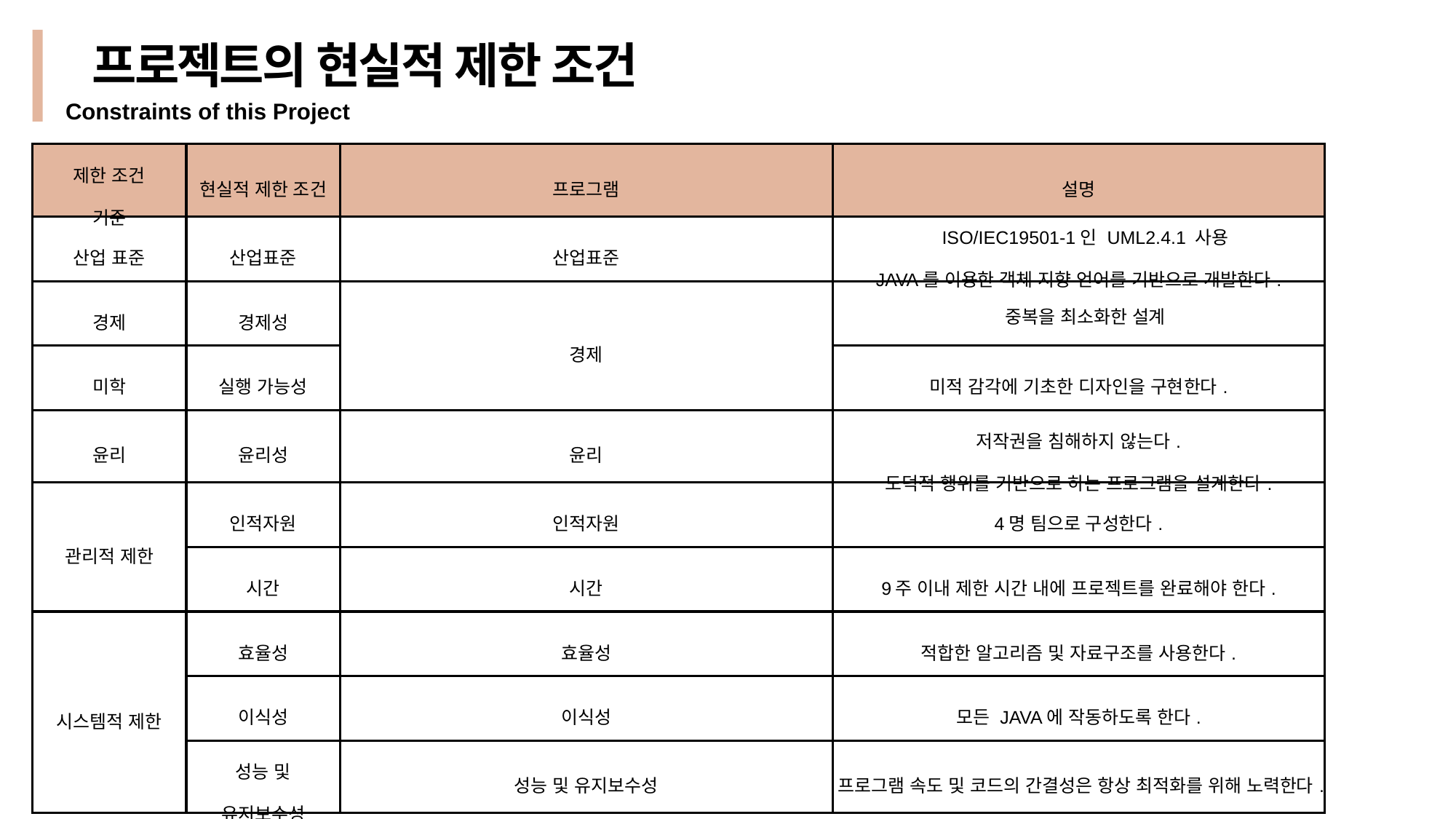

프로젝트의 현실적 제한 조건
Constraints of this Project
| 제한 조건 기준 | 현실적 제한 조건 | 프로그램 | 설명 |
| --- | --- | --- | --- |
| 산업 표준 | 산업표준 | 산업표준 | ISO/IEC19501-1인 UML2.4.1 사용 JAVA를 이용한 객체 지향 언어를 기반으로 개발한다. |
| 경제 | 경제성 | 경제 | 중복을 최소화한 설계 |
| 미학 | 실행 가능성 |  | 미적 감각에 기초한 디자인을 구현한다. |
| 윤리 | 윤리성 | 윤리 | 저작권을 침해하지 않는다. 도덕적 행위를 기반으로 하는 프로그램을 설계한다. |
| 관리적 제한 | 인적자원 | 인적자원 | 4명 팀으로 구성한다. |
|  | 시간 | 시간 | 9주 이내 제한 시간 내에 프로젝트를 완료해야 한다. |
| 시스템적 제한 | 효율성 | 효율성 | 적합한 알고리즘 및 자료구조를 사용한다. |
|  | 이식성 | 이식성 | 모든 JAVA에 작동하도록 한다. |
|  | 성능 및 유지보수성 | 성능 및 유지보수성 | 프로그램 속도 및 코드의 간결성은 항상 최적화를 위해 노력한다. |